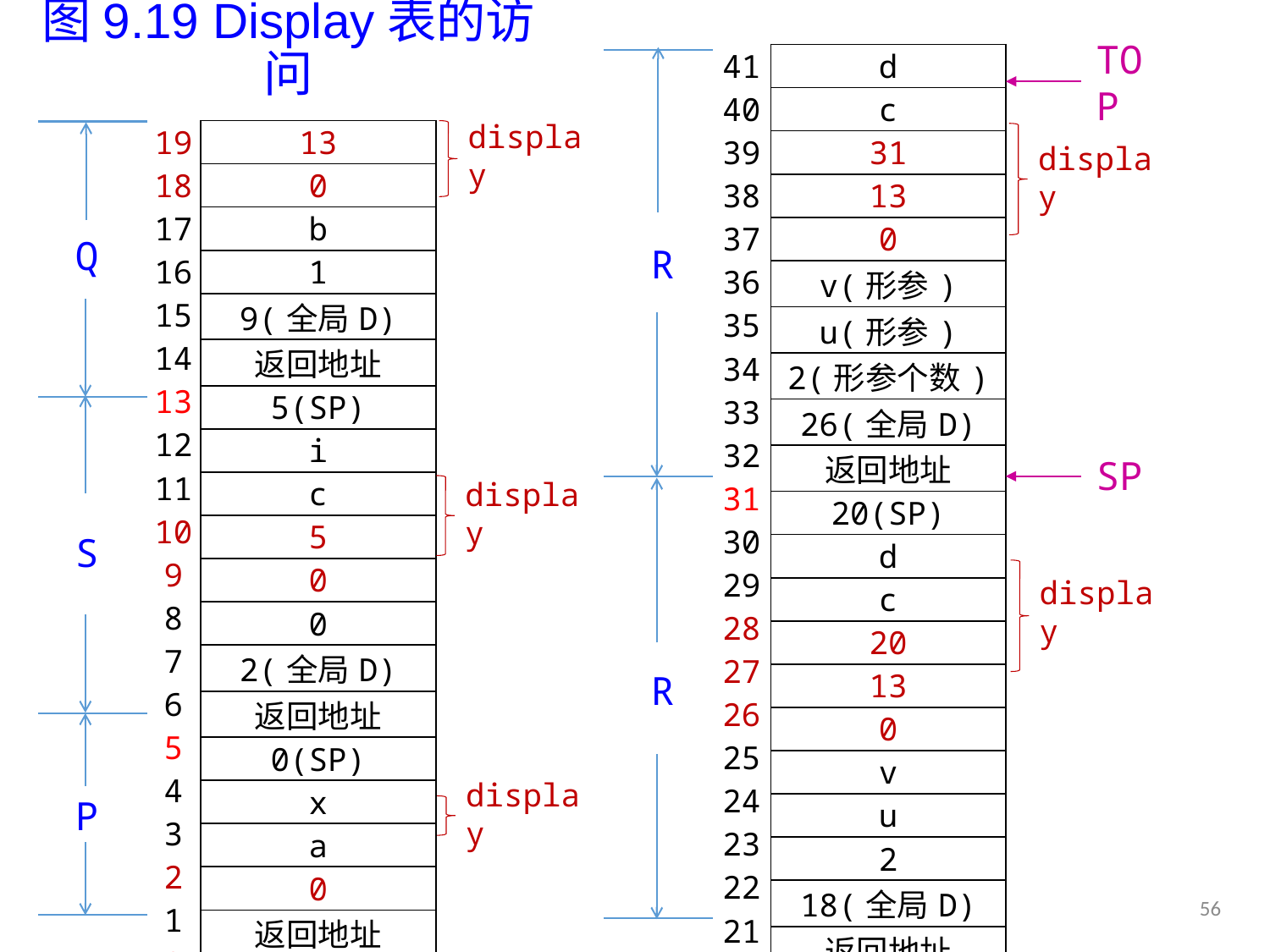

# 图9.19 Display表的访问
| 41 |
| --- |
| 40 |
| 39 |
| 38 |
| 37 |
| 36 |
| 35 |
| 34 |
| 33 |
| 32 |
| 31 |
| 30 |
| 29 |
| 28 |
| 27 |
| 26 |
| 25 |
| 24 |
| 23 |
| 22 |
| 21 |
| 20 |
| d |
| --- |
| c |
| 31 |
| 13 |
| 0 |
| v(形参) |
| u(形参) |
| 2(形参个数) |
| 26(全局D) |
| 返回地址 |
| 20(SP) |
| d |
| c |
| 20 |
| 13 |
| 0 |
| v |
| u |
| 2 |
| 18(全局D) |
| 返回地址 |
| 13(SP) |
R
R
TOP
| 19 |
| --- |
| 18 |
| 17 |
| 16 |
| 15 |
| 14 |
| 13 |
| 12 |
| 11 |
| 10 |
| 9 |
| 8 |
| 7 |
| 6 |
| 5 |
| 4 |
| 3 |
| 2 |
| 1 |
| 0 |
| 13 |
| --- |
| 0 |
| b |
| 1 |
| 9(全局D) |
| 返回地址 |
| 5(SP) |
| i |
| c |
| 5 |
| 0 |
| 0 |
| 2(全局D) |
| 返回地址 |
| 0(SP) |
| x |
| a |
| 0 |
| 返回地址 |
| 0(SP) |

display
Q
S
P

display
SP

display

display
display

56